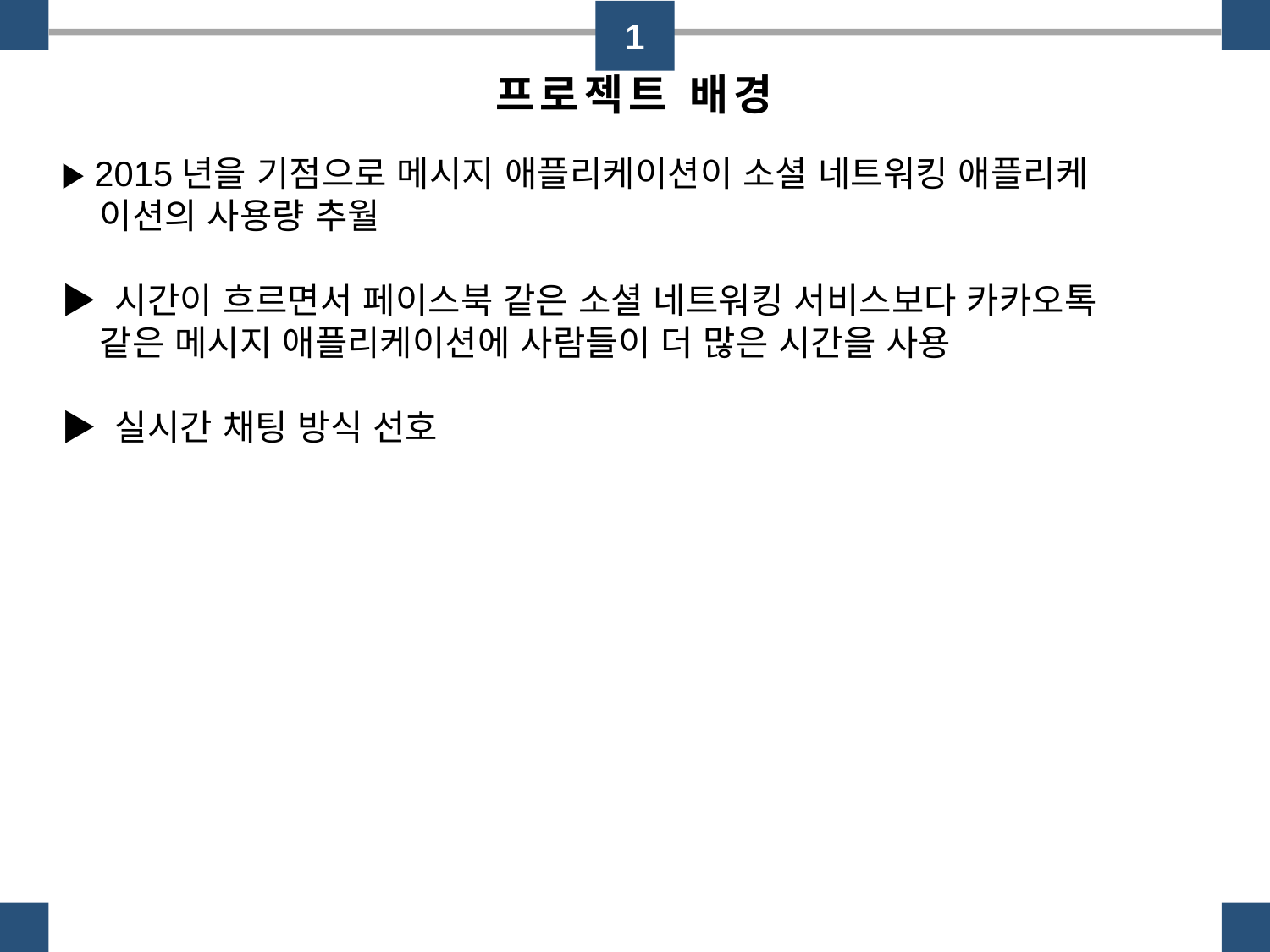

1

프로젝트 배경
▶ 2015년을 기점으로 메시지 애플리케이션이 소셜 네트워킹 애플리케
   이션의 사용량 추월

▶ 시간이 흐르면서 페이스북 같은 소셜 네트워킹 서비스보다 카카오톡
   같은 메시지 애플리케이션에 사람들이 더 많은 시간을 사용

▶ 실시간 채팅 방식 선호